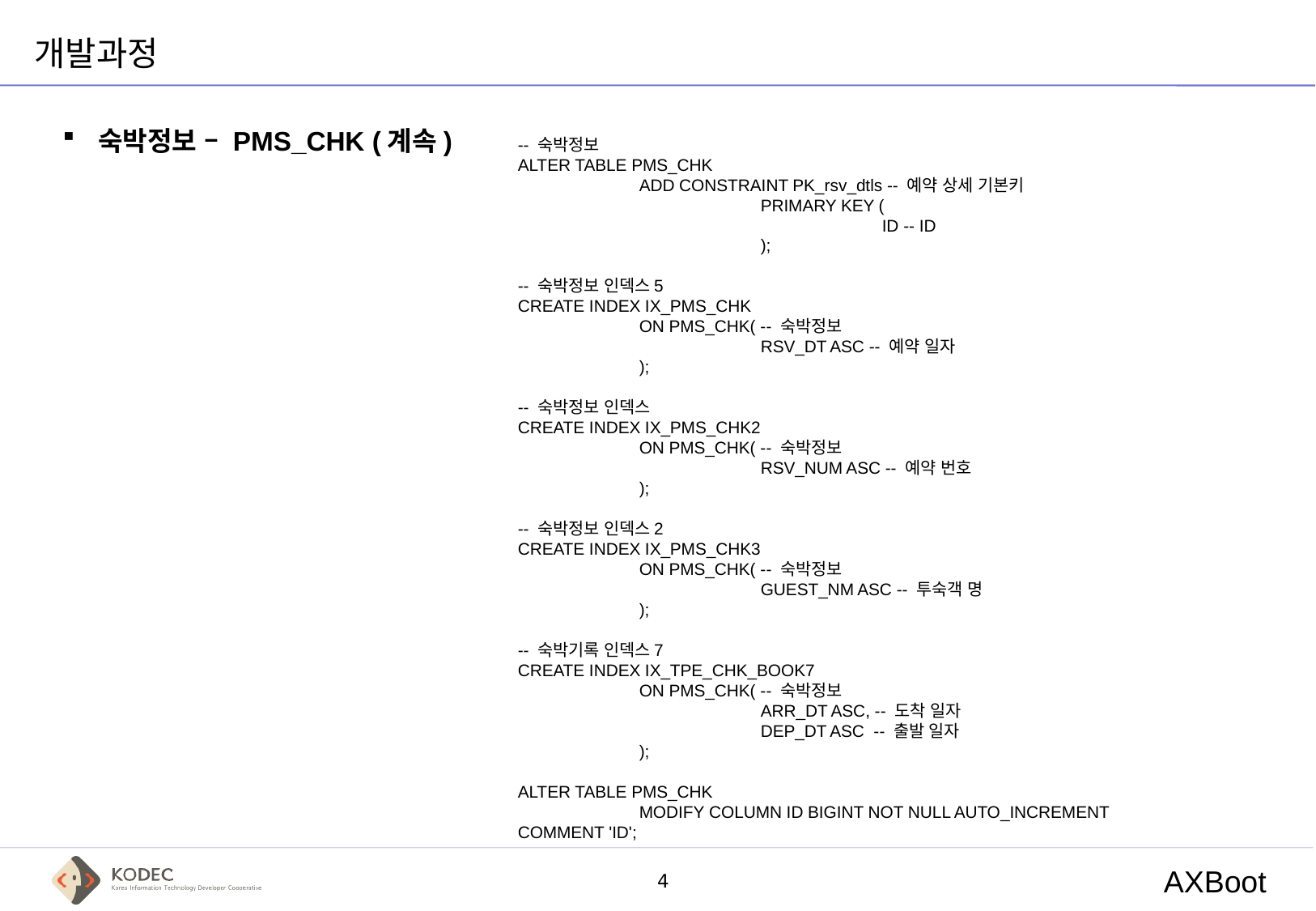

# 개발과정
숙박정보 – PMS_CHK (계속)

-- 숙박정보
ALTER TABLE PMS_CHK
	ADD CONSTRAINT PK_rsv_dtls -- 예약 상세 기본키
		PRIMARY KEY (
			ID -- ID
		);

-- 숙박정보 인덱스5
CREATE INDEX IX_PMS_CHK
	ON PMS_CHK( -- 숙박정보
		RSV_DT ASC -- 예약 일자
	);

-- 숙박정보 인덱스
CREATE INDEX IX_PMS_CHK2
	ON PMS_CHK( -- 숙박정보
		RSV_NUM ASC -- 예약 번호
	);

-- 숙박정보 인덱스2
CREATE INDEX IX_PMS_CHK3
	ON PMS_CHK( -- 숙박정보
		GUEST_NM ASC -- 투숙객 명
	);

-- 숙박기록 인덱스7
CREATE INDEX IX_TPE_CHK_BOOK7
	ON PMS_CHK( -- 숙박정보
		ARR_DT ASC, -- 도착 일자
		DEP_DT ASC  -- 출발 일자
	);

ALTER TABLE PMS_CHK
	MODIFY COLUMN ID BIGINT NOT NULL AUTO_INCREMENT COMMENT 'ID';